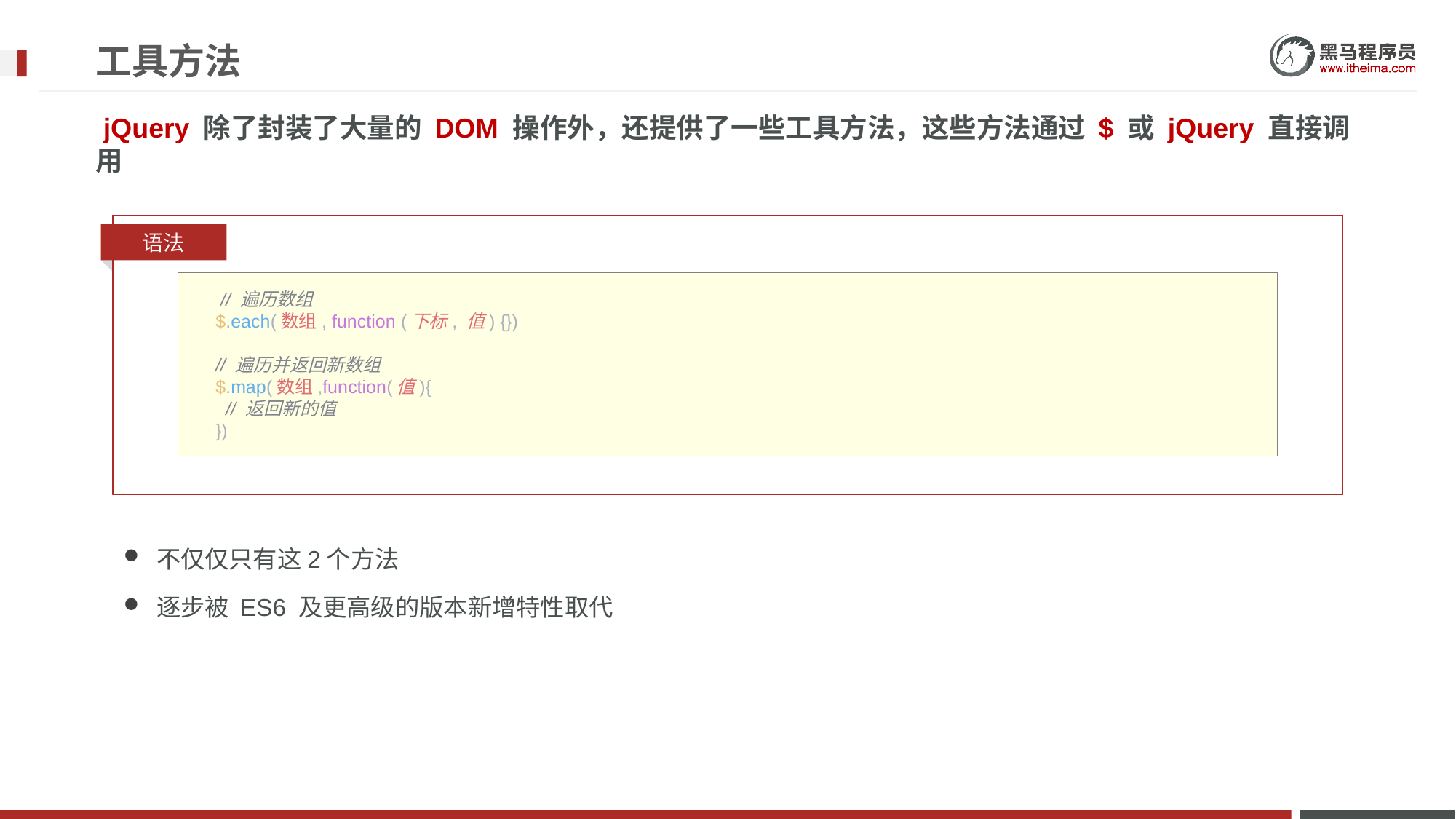

# 工具方法
 jQuery 除了封装了大量的 DOM 操作外，还提供了一些工具方法，这些方法通过 $ 或 jQuery 直接调用

语法

       // 遍历数组
      $.each(数组, function (下标, 值) {})
      // 遍历并返回新数组
      $.map(数组,function(值){
        // 返回新的值
      })
不仅仅只有这2个方法
逐步被 ES6 及更高级的版本新增特性取代